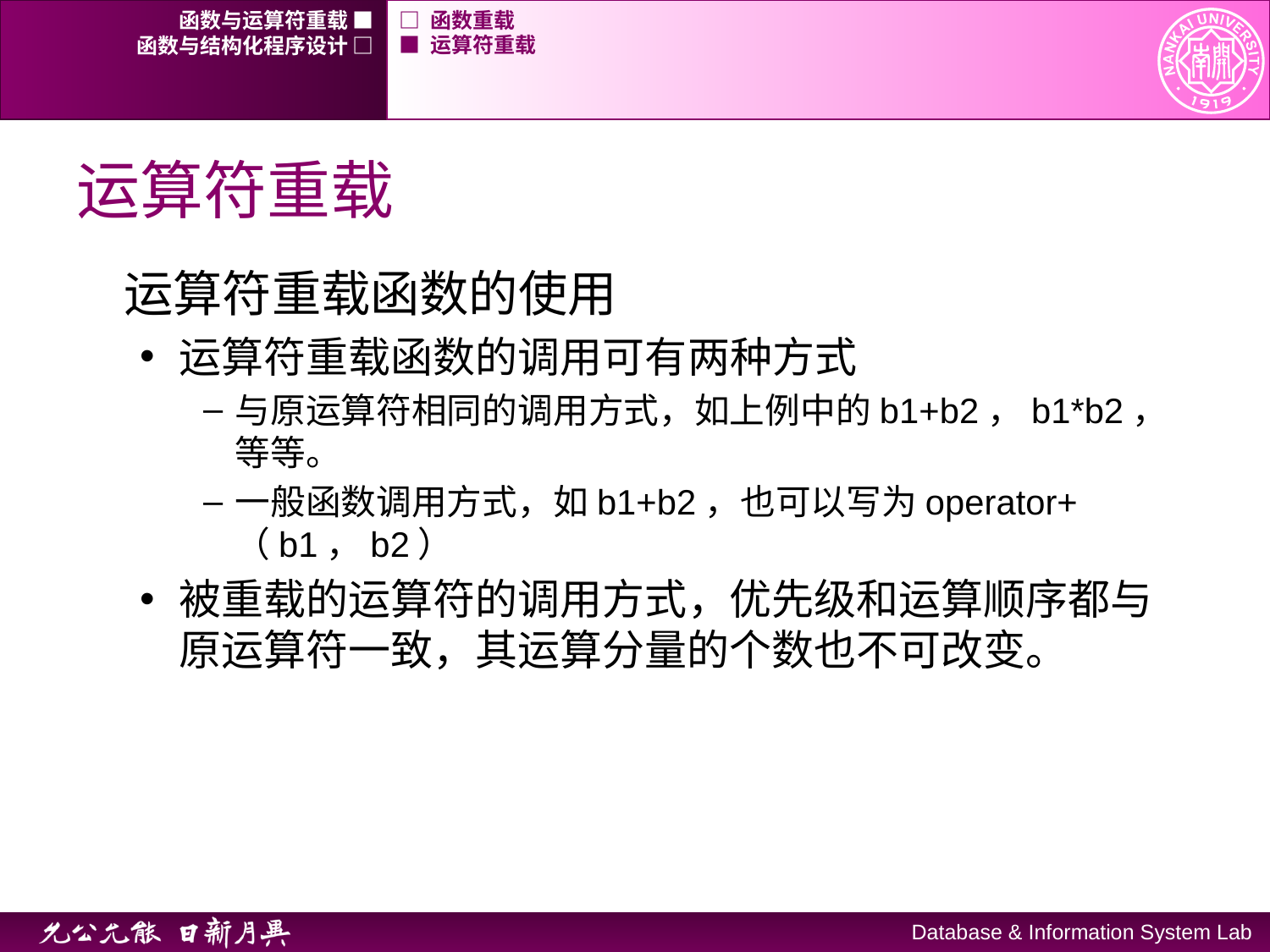

函数与运算符重载 ■
□ 函数重载
函数与结构化程序设计 □
■ 运算符重载

# 运算符重载
运算符重载函数的使用
运算符重载函数的调用可有两种方式
与原运算符相同的调用方式，如上例中的b1+b2，b1*b2，等等。
一般函数调用方式，如b1+b2，也可以写为operator+（b1，b2）
被重载的运算符的调用方式，优先级和运算顺序都与原运算符一致，其运算分量的个数也不可改变。